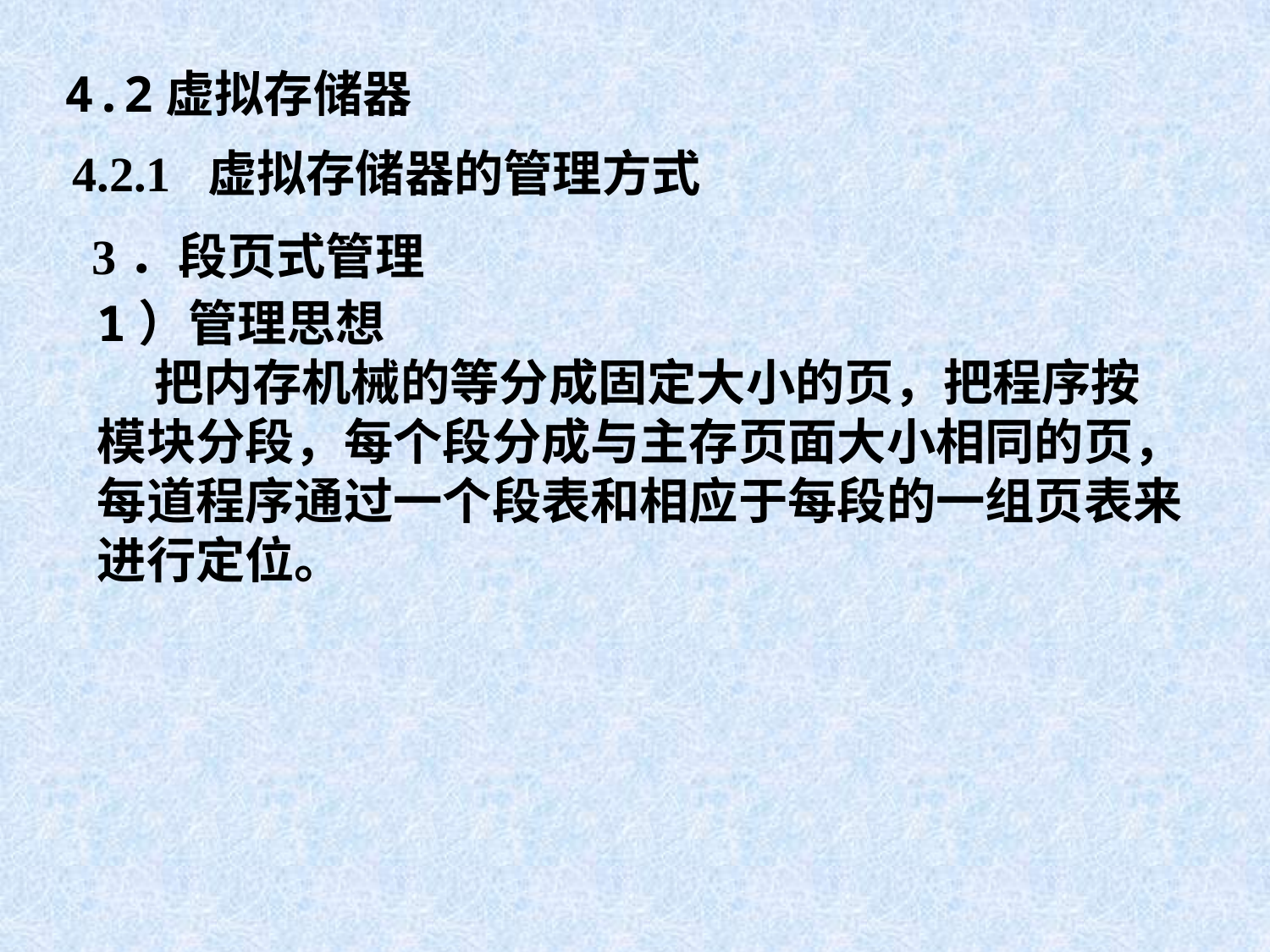

4.2虚拟存储器
4.2.1  虚拟存储器的管理方式
3．段页式管理
1）管理思想
    把内存机械的等分成固定大小的页，把程序按
模块分段，每个段分成与主存页面大小相同的页，每道程序通过一个段表和相应于每段的一组页表来进行定位。